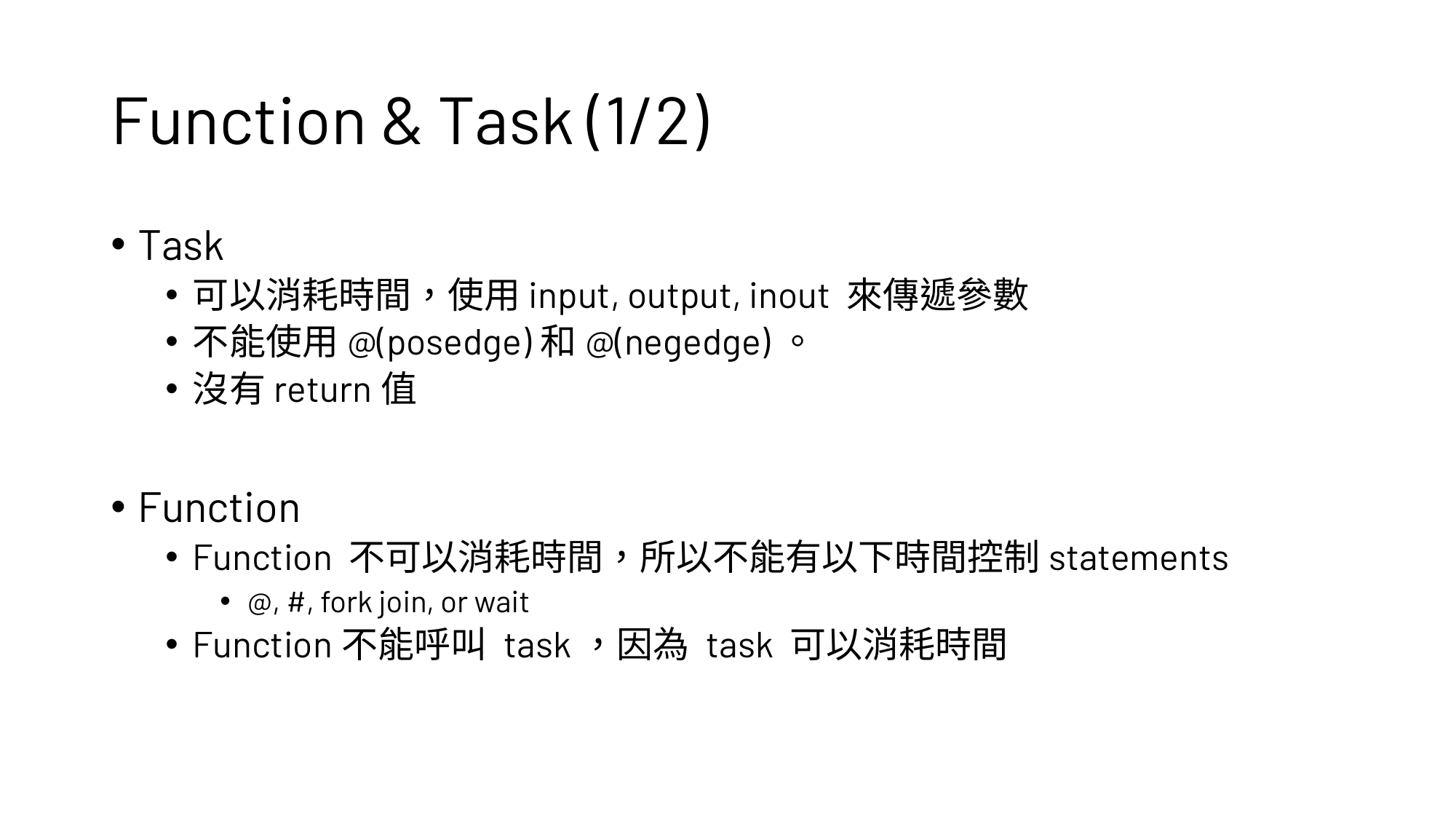

# Function & Task (1/2)
Task
可以消耗時間，使用input, output, inout 來傳遞參數
不能使用@(posedge)和@(negedge)。
沒有return值

Function
Function 不可以消耗時間，所以不能有以下時間控制statements
@, #, fork join, or wait
Function不能呼叫 task，因為 task 可以消耗時間